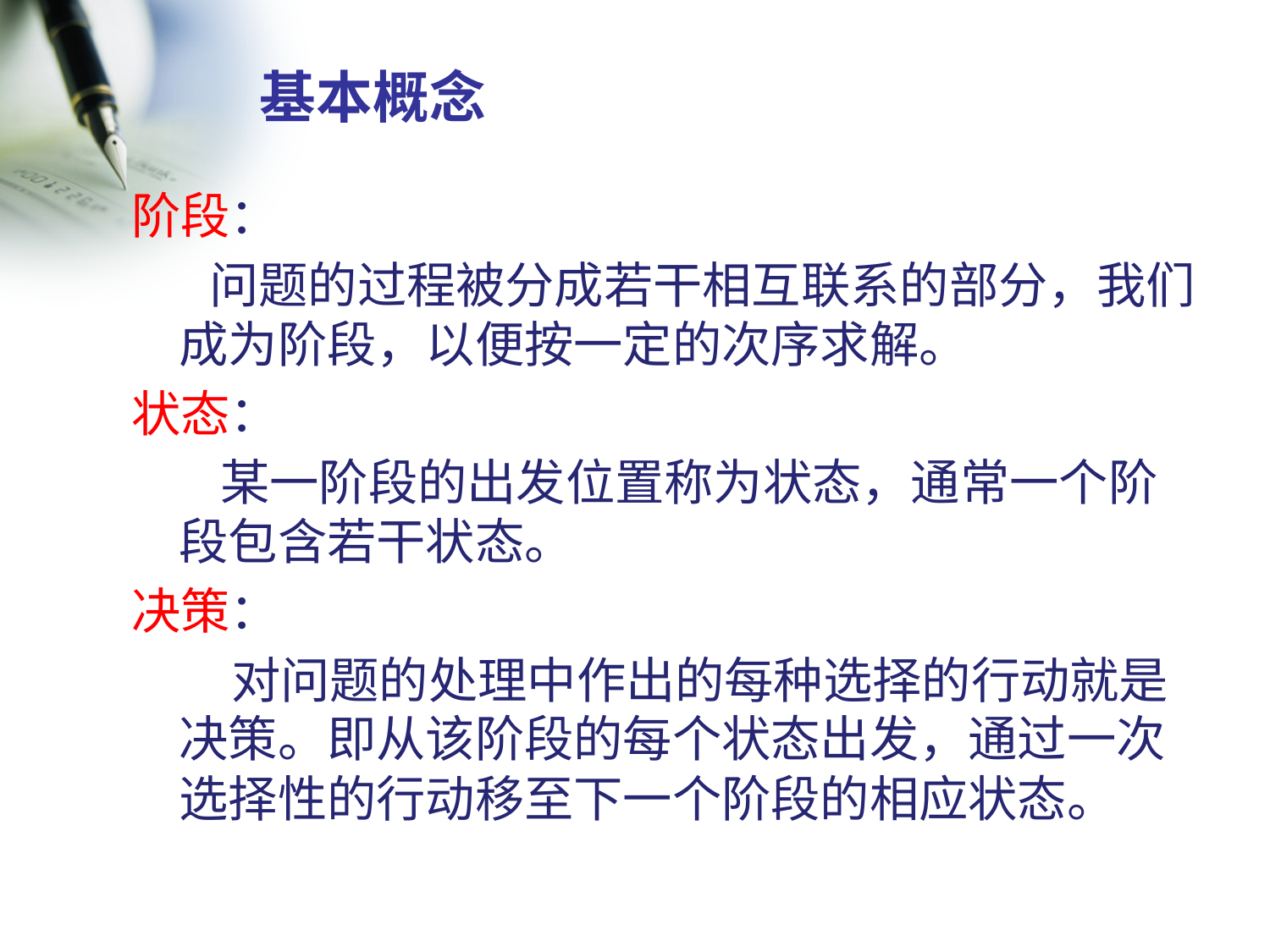

# 基本概念
阶段：
      问题的过程被分成若干相互联系的部分，我们成为阶段，以便按一定的次序求解。
状态：
       某一阶段的出发位置称为状态，通常一个阶段包含若干状态。
决策：
        对问题的处理中作出的每种选择的行动就是决策。即从该阶段的每个状态出发，通过一次选择性的行动移至下一个阶段的相应状态。